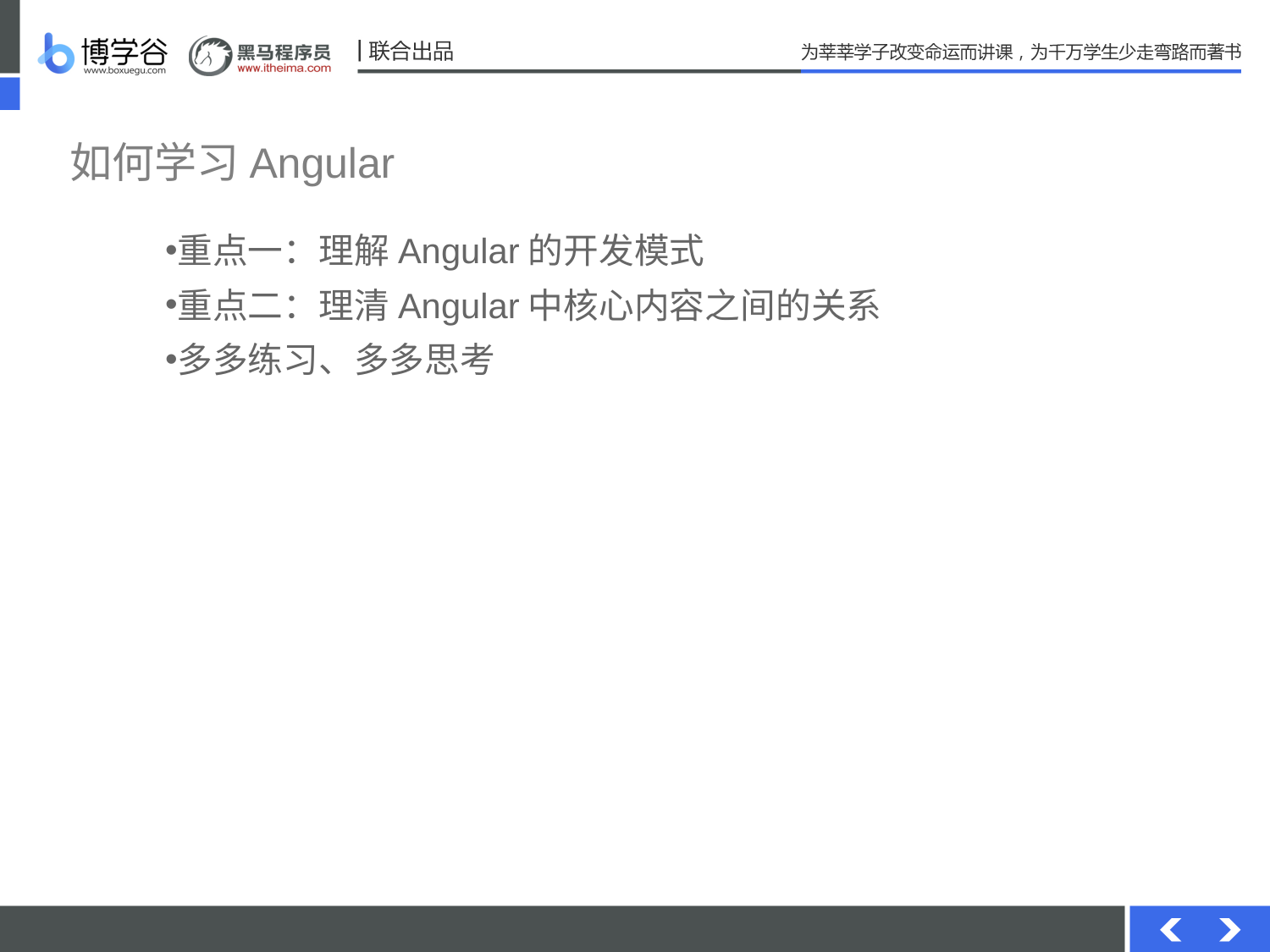

# 如何学习Angular
重点一：理解Angular的开发模式
重点二：理清Angular中核心内容之间的关系
多多练习、多多思考